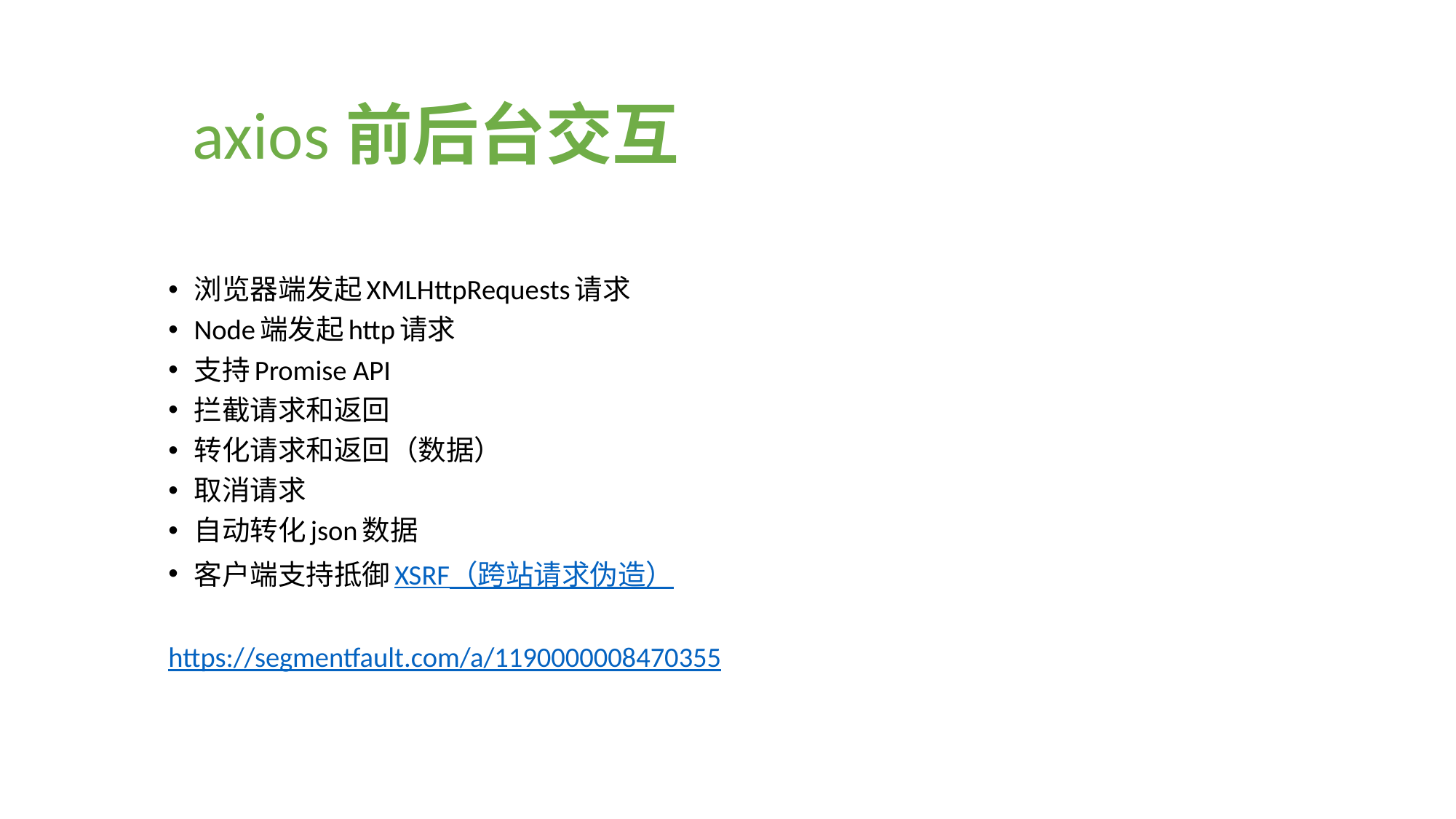

axios前后台交互

浏览器端发起XMLHttpRequests请求
Node端发起http请求
支持Promise API
拦截请求和返回
转化请求和返回（数据）
取消请求
自动转化json数据
客户端支持抵御XSRF（跨站请求伪造）

https://segmentfault.com/a/1190000008470355